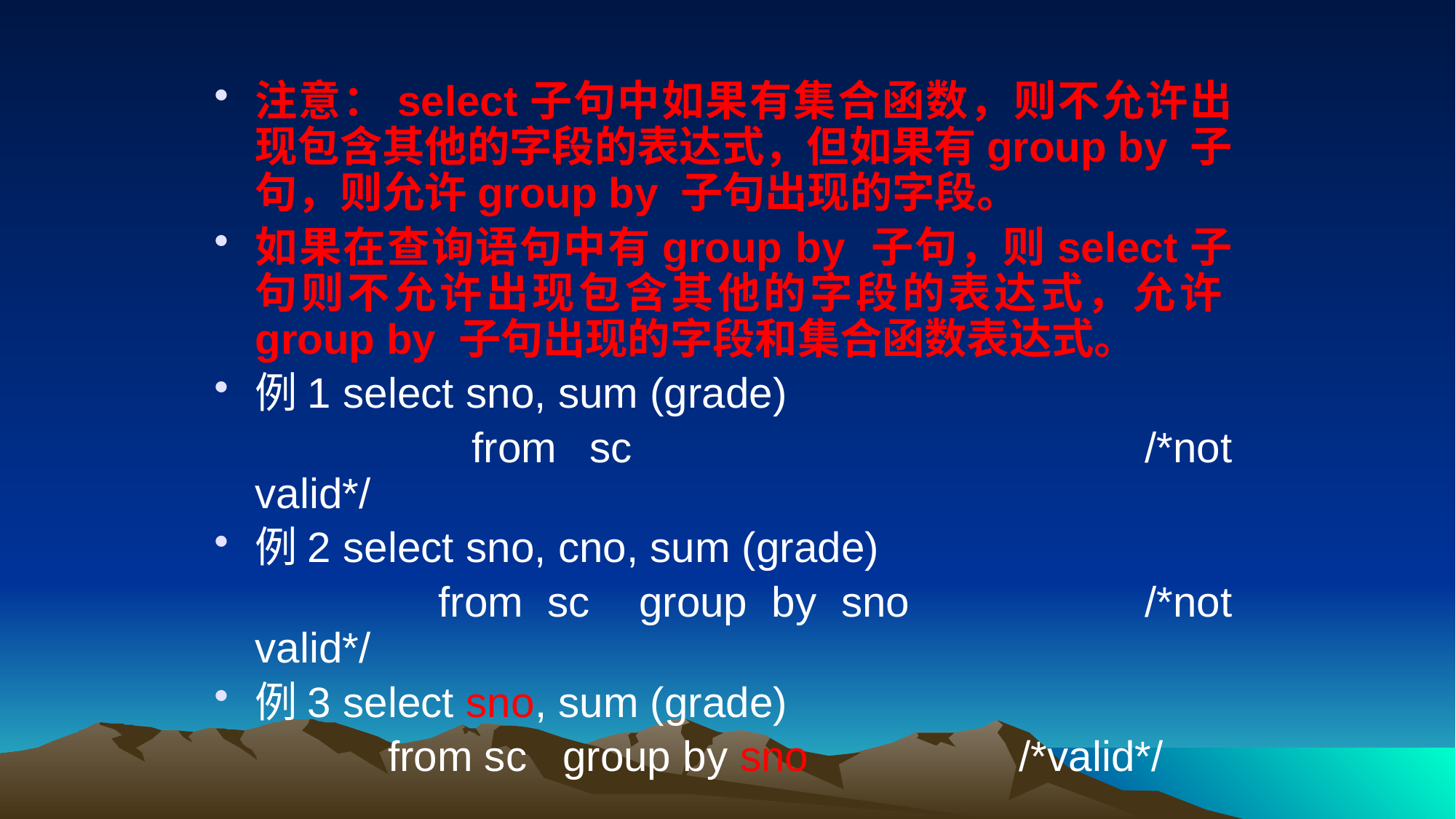

注意：select子句中如果有集合函数，则不允许出现包含其他的字段的表达式，但如果有group by 子句，则允许group by 子句出现的字段。
如果在查询语句中有group by 子句，则select子句则不允许出现包含其他的字段的表达式，允许group by 子句出现的字段和集合函数表达式。
例1 select sno, sum (grade)
	  	  from sc		 			/*not valid*/
例2 select sno, cno, sum (grade)
	  	  from sc  group by sno 		/*not valid*/
例3 select sno, sum (grade)
		  from sc   group by sno  		/*valid*/